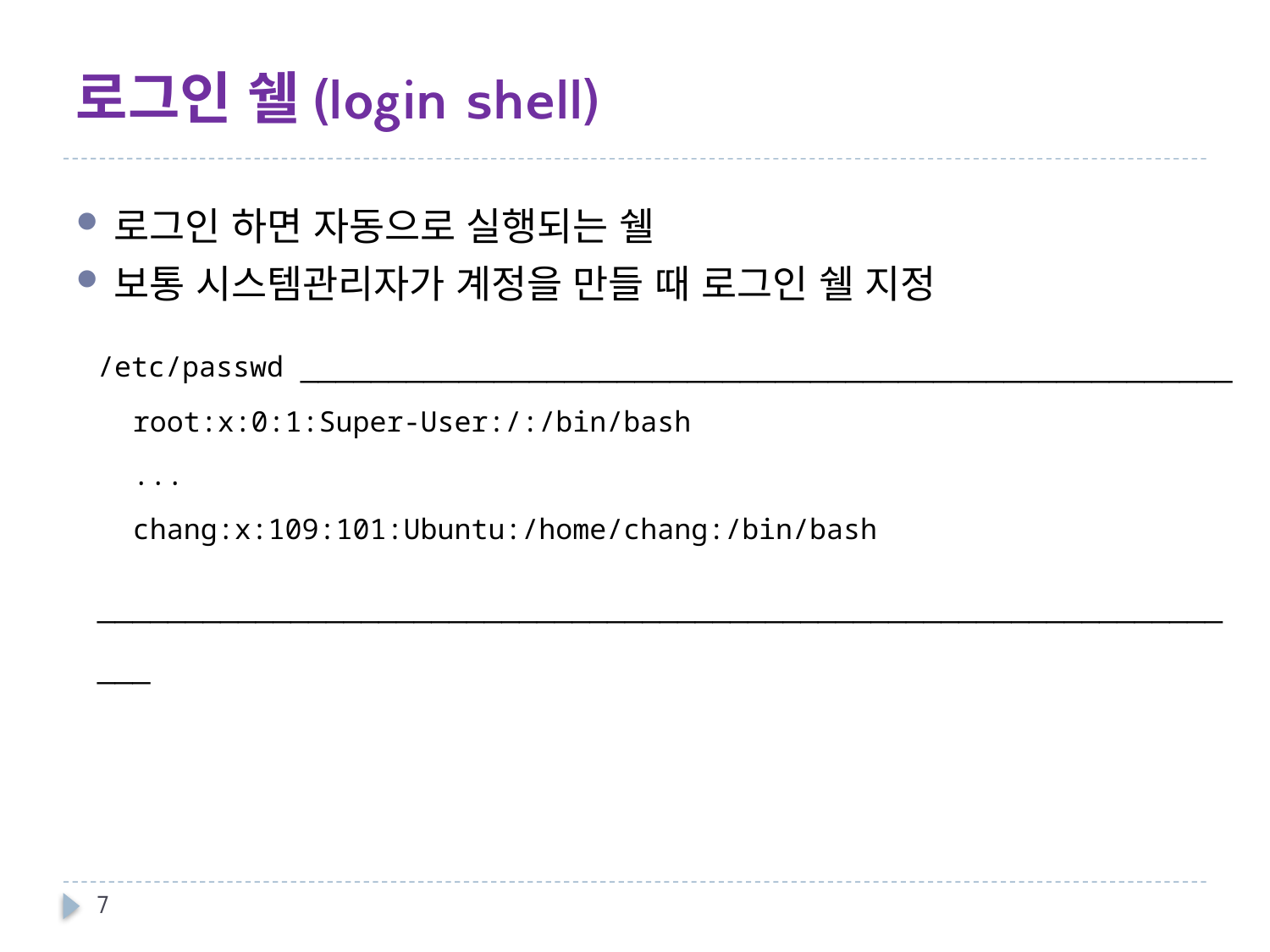

# 로그인 쉘(login shell)
로그인 하면 자동으로 실행되는 쉘
보통 시스템관리자가 계정을 만들 때 로그인 쉘 지정

/etc/passwd _____________________________________________________
root:x:0:1:Super-User:/:/bin/bash
...
chang:x:109:101:Ubuntu:/home/chang:/bin/bash
___________________________________________________________________
7